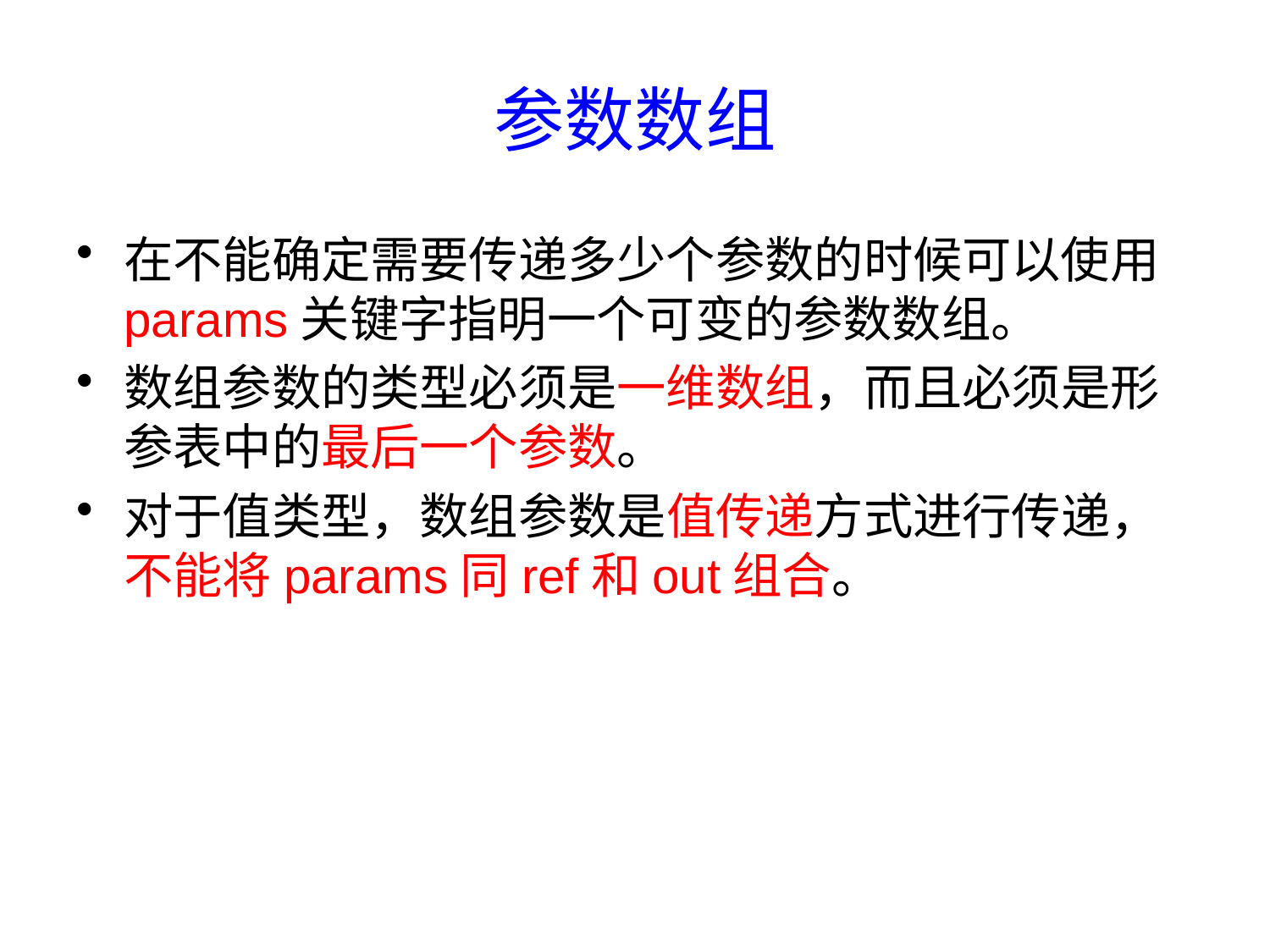

# 参数数组
在不能确定需要传递多少个参数的时候可以使用params关键字指明一个可变的参数数组。
数组参数的类型必须是一维数组，而且必须是形参表中的最后一个参数。
对于值类型，数组参数是值传递方式进行传递，不能将params同ref和out组合。